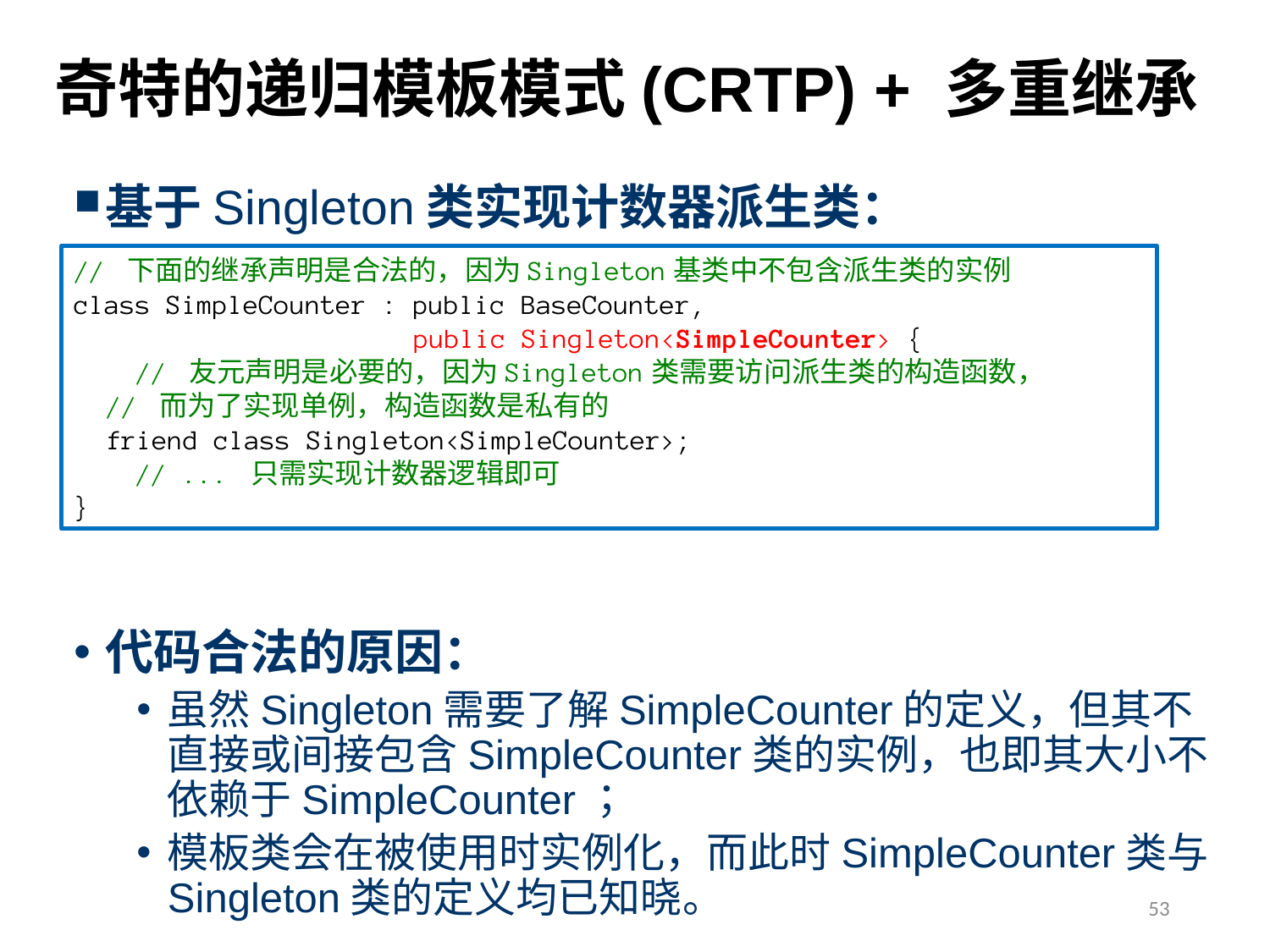

# 奇特的递归模板模式(CRTP) + 多重继承
基于Singleton类实现计数器派生类：

代码合法的原因：
虽然Singleton需要了解SimpleCounter的定义，但其不直接或间接包含SimpleCounter类的实例，也即其大小不依赖于SimpleCounter；
模板类会在被使用时实例化，而此时SimpleCounter类与Singleton类的定义均已知晓。
// 下面的继承声明是合法的，因为Singleton基类中不包含派生类的实例
class SimpleCounter : public BaseCounter,
                      public Singleton<SimpleCounter> {
    // 友元声明是必要的，因为Singleton类需要访问派生类的构造函数，
    // 而为了实现单例，构造函数是私有的
    friend class Singleton<SimpleCounter>;
    // ... 只需实现计数器逻辑即可
}
53